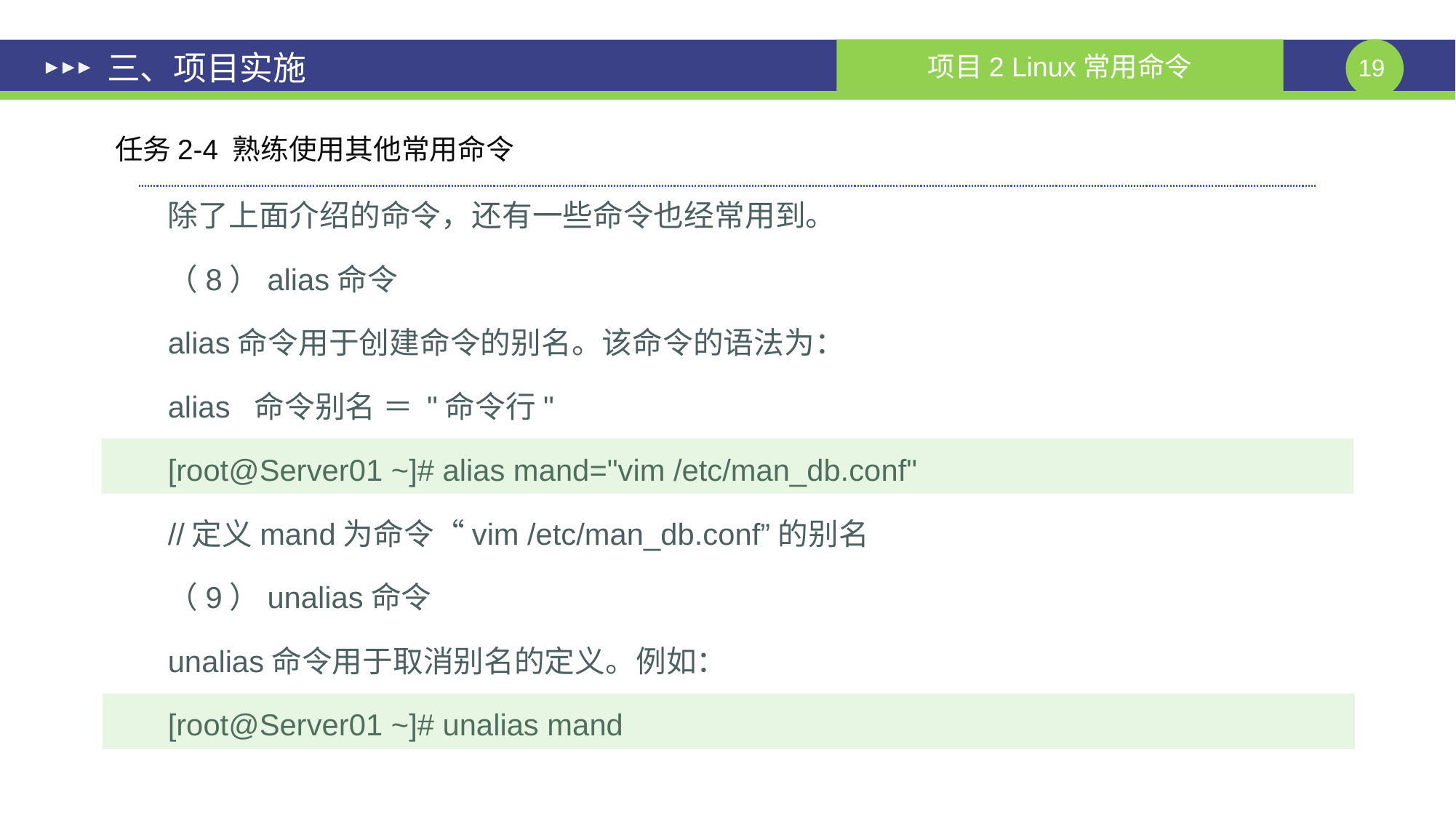

# 三、项目实施
任务2-4 熟练使用其他常用命令
除了上面介绍的命令，还有一些命令也经常用到。
（8）alias命令
alias命令用于创建命令的别名。该命令的语法为：
alias  命令别名 ＝ "命令行"
[root@Server01 ~]# alias mand="vim /etc/man_db.conf"
//定义mand为命令“vim /etc/man_db.conf”的别名
（9）unalias命令
unalias命令用于取消别名的定义。例如：
[root@Server01 ~]# unalias mand